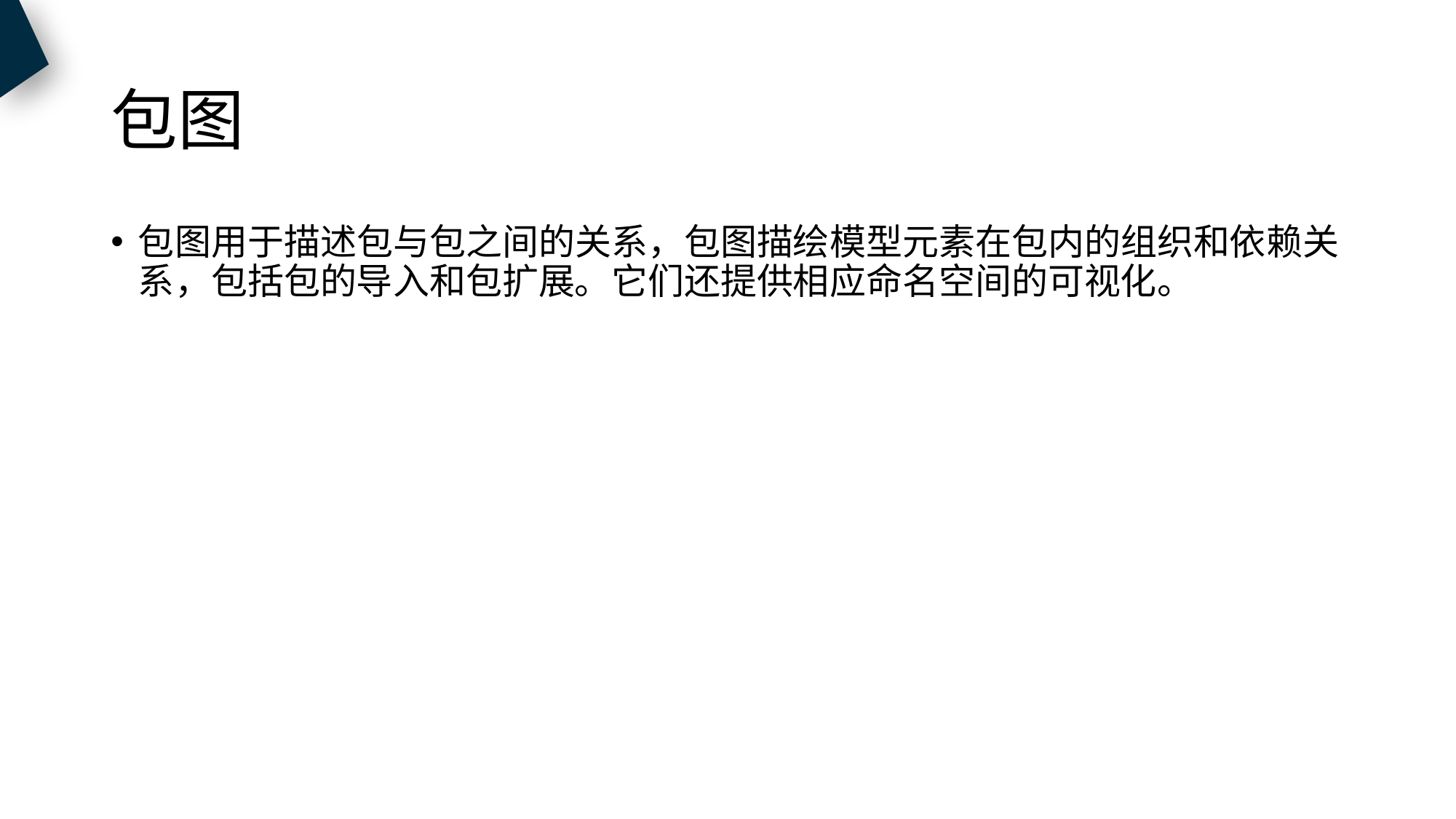

# 包图
包图用于描述包与包之间的关系，包图描绘模型元素在包内的组织和依赖关系，包括包的导入和包扩展。它们还提供相应命名空间的可视化。